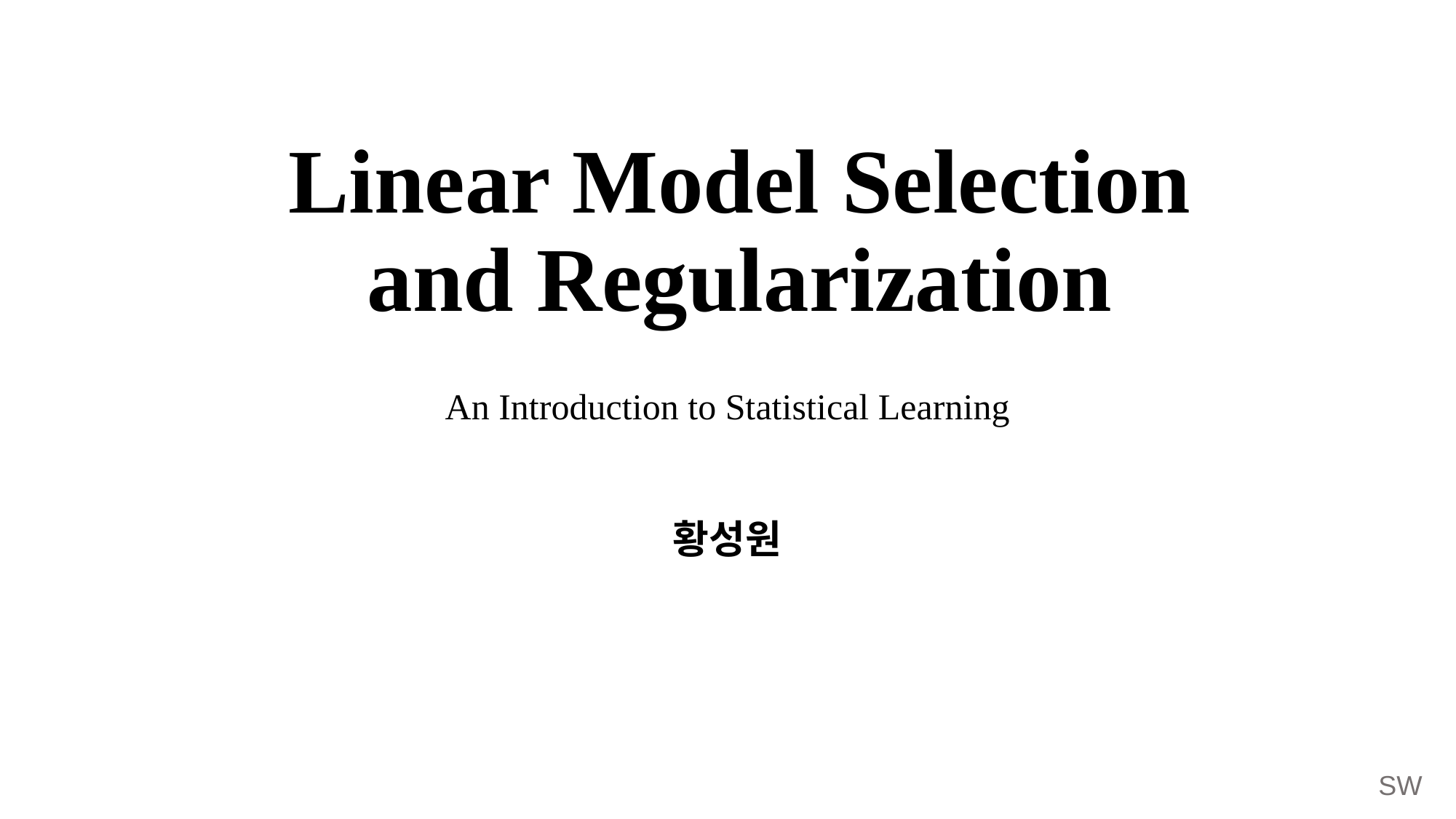

# Linear Model Selection and Regularization
An Introduction to Statistical Learning

황성원